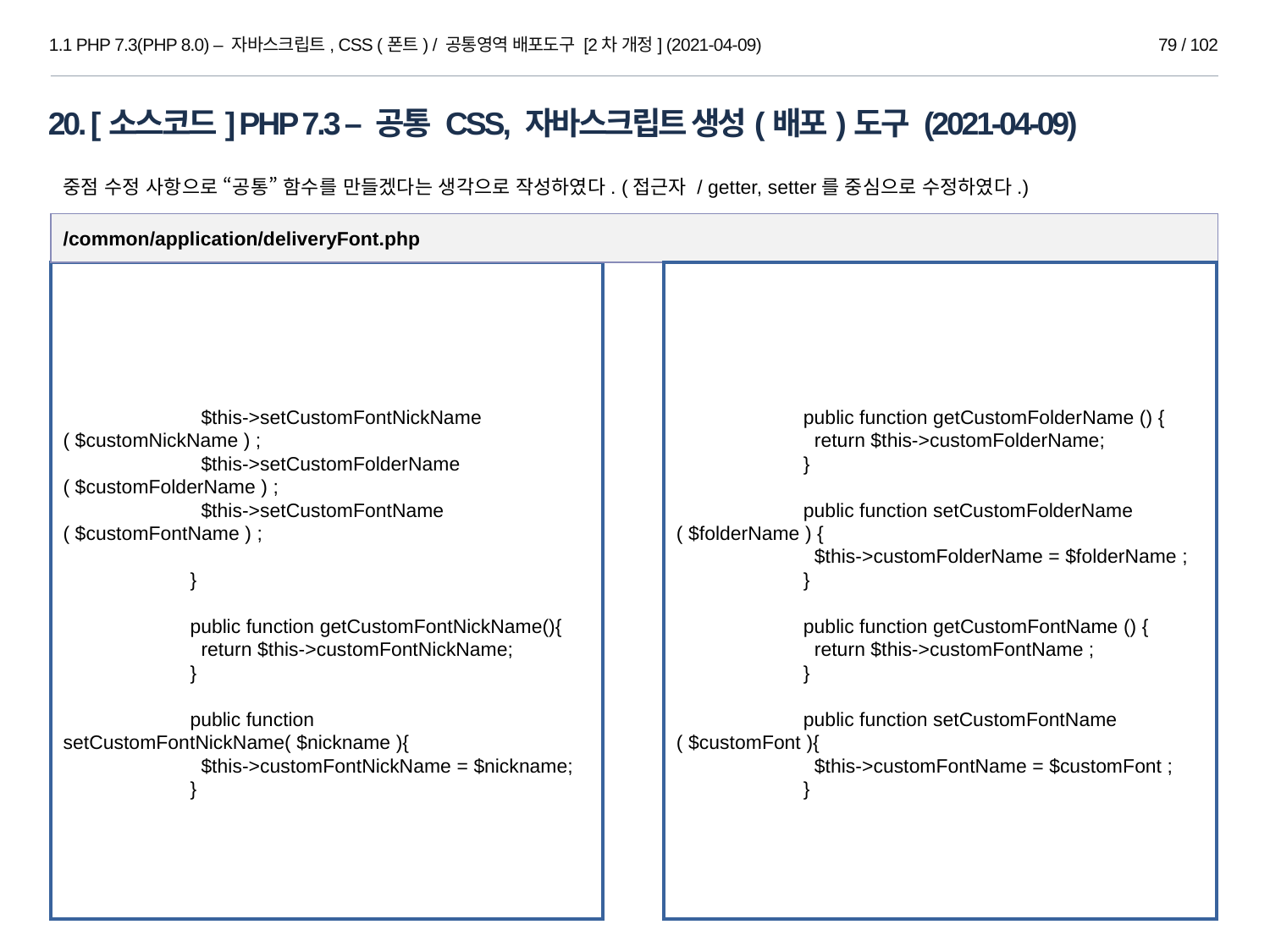

1.1 PHP 7.3(PHP 8.0) – 자바스크립트, CSS (폰트) / 공통영역 배포도구 [2차 개정] (2021-04-09)
79 / 102

20. [소스코드] PHP 7.3 – 공통 CSS, 자바스크립트 생성(배포)도구 (2021-04-09)
중점 수정 사항으로 “공통” 함수를 만들겠다는 생각으로 작성하였다. (접근자 / getter, setter를 중심으로 수정하였다.)
/common/application/deliveryFont.php

	public function getCustomFolderName () {
	  return $this->customFolderName;
	}

	public function setCustomFolderName ( $folderName ) {
	  $this->customFolderName = $folderName ;
	}

	public function getCustomFontName () {
	  return $this->customFontName ;
	}

	public function setCustomFontName ( $customFont ){
	  $this->customFontName = $customFont ;
	}

	  $this->setCustomFontNickName ( $customNickName ) ;
	  $this->setCustomFolderName ( $customFolderName ) ;
	  $this->setCustomFontName ( $customFontName ) ;

	}

	public function getCustomFontNickName(){
	  return $this->customFontNickName;
	}

	public function setCustomFontNickName( $nickname ){
	  $this->customFontNickName = $nickname;
	}